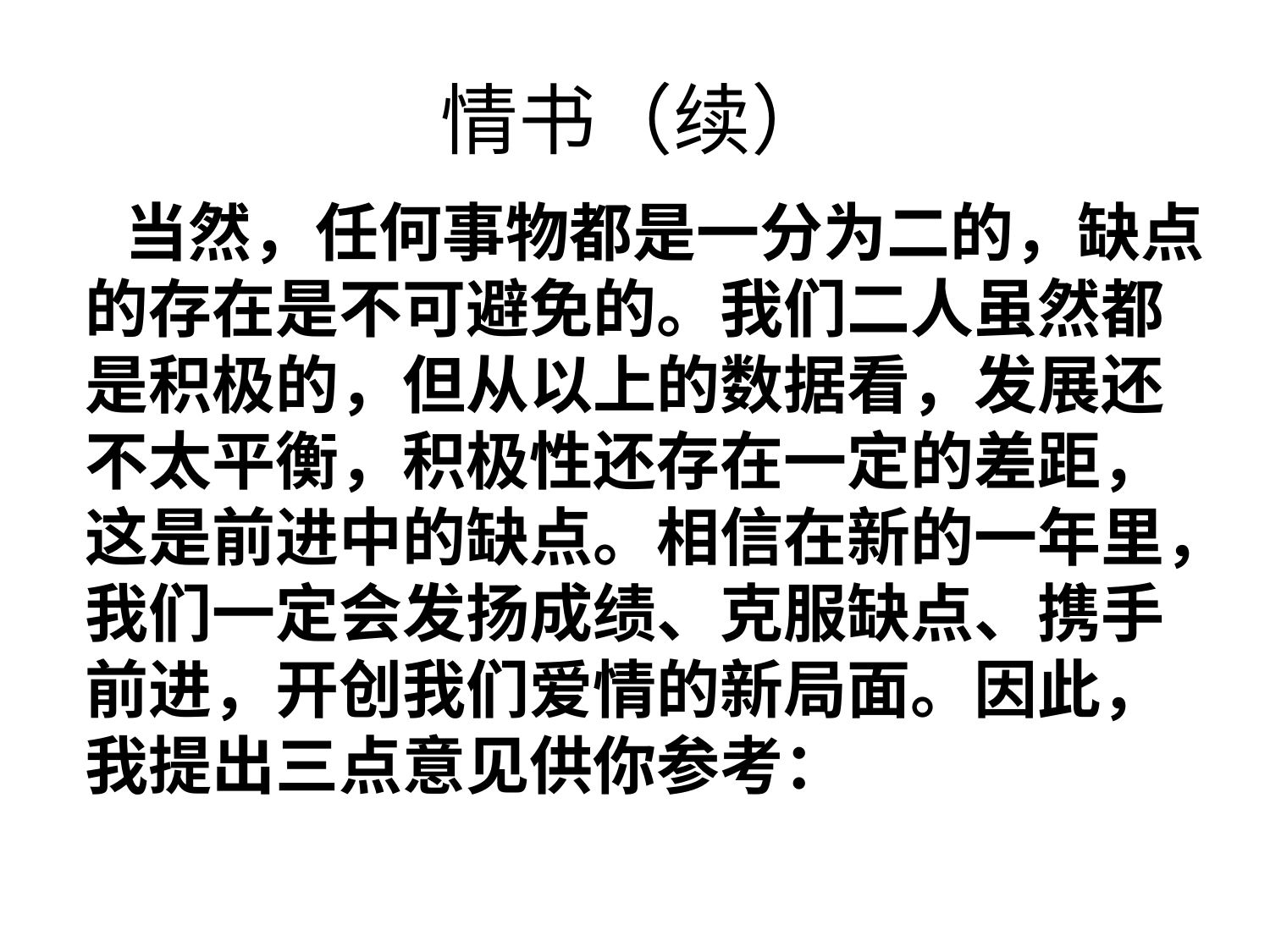

# 情书（续）
     当然，任何事物都是一分为二的，缺点的存在是不可避免的。我们二人虽然都是积极的，但从以上的数据看，发展还不太平衡，积极性还存在一定的差距，这是前进中的缺点。相信在新的一年里，我们一定会发扬成绩、克服缺点、携手前进，开创我们爱情的新局面。因此，我提出三点意见供你参考：